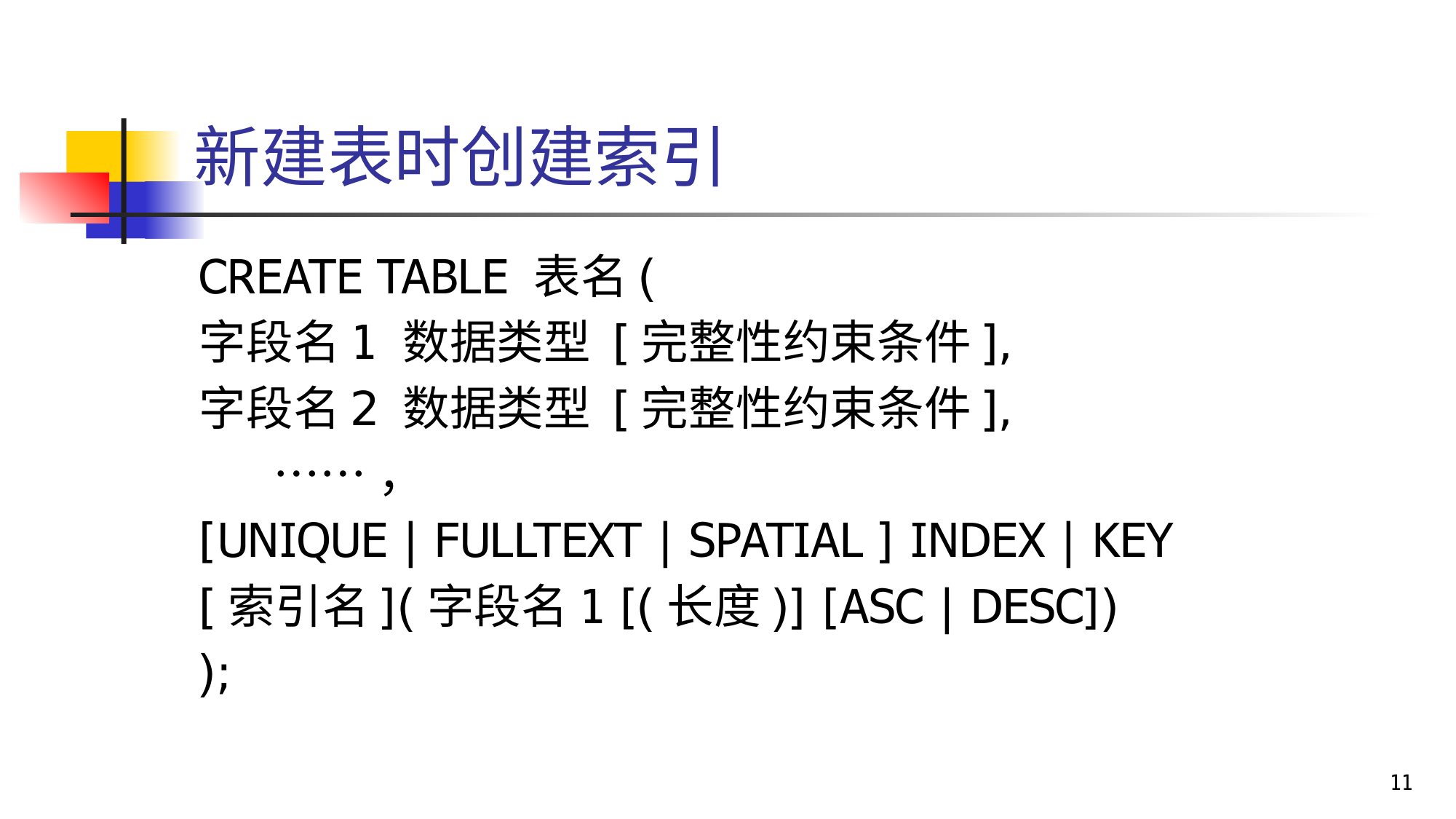

# 新建表时创建索引
CREATE TABLE 表名(
字段名1 数据类型 [完整性约束条件],
字段名2 数据类型 [完整性约束条件],
       ……，
[UNIQUE | FULLTEXT | SPATIAL ] INDEX | KEY
[索引名](字段名1 [(长度)] [ASC | DESC])
);
11